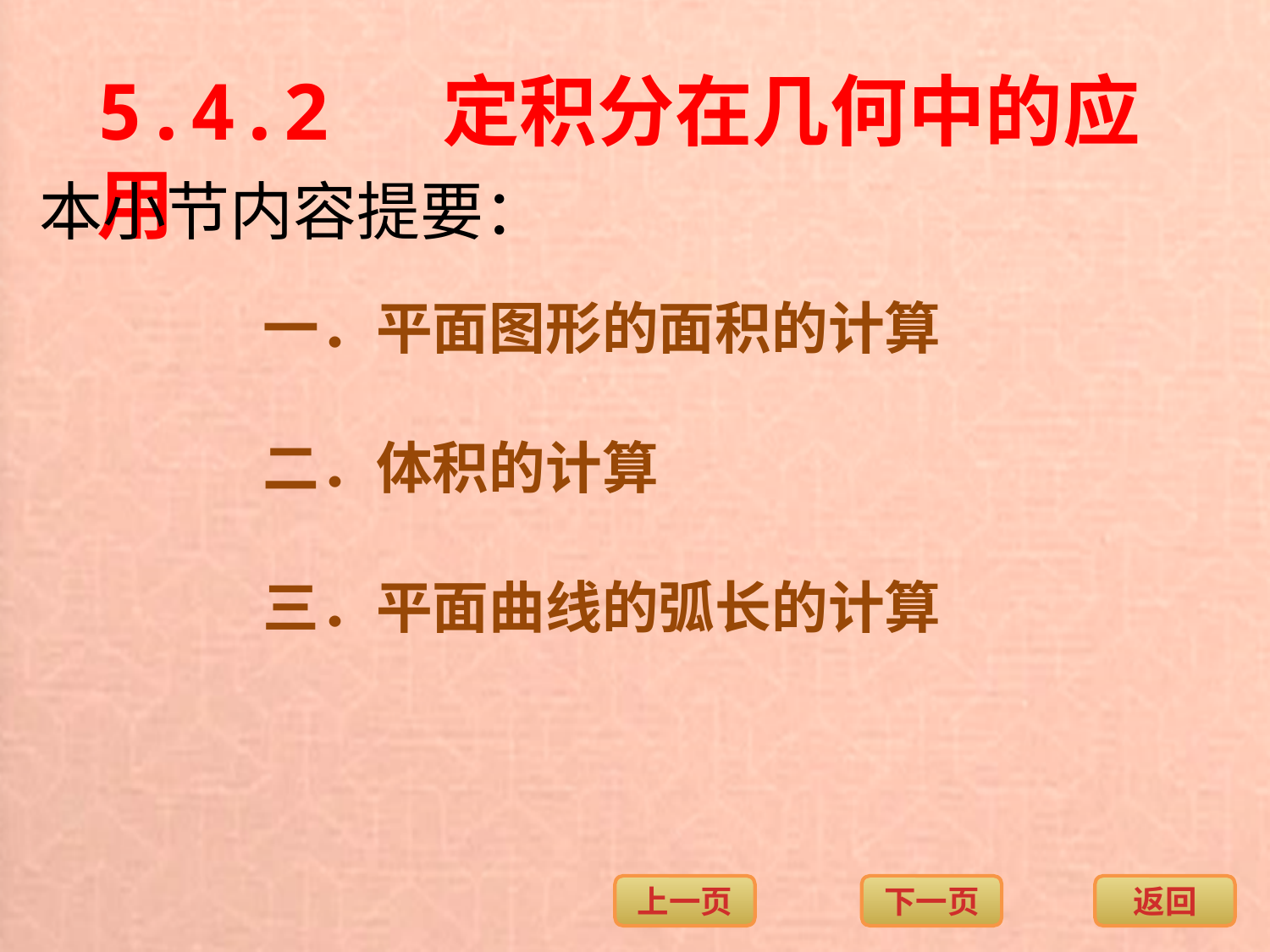

5.4.2  定积分在几何中的应用
本小节内容提要：
一．平面图形的面积的计算
二．体积的计算
三．平面曲线的弧长的计算